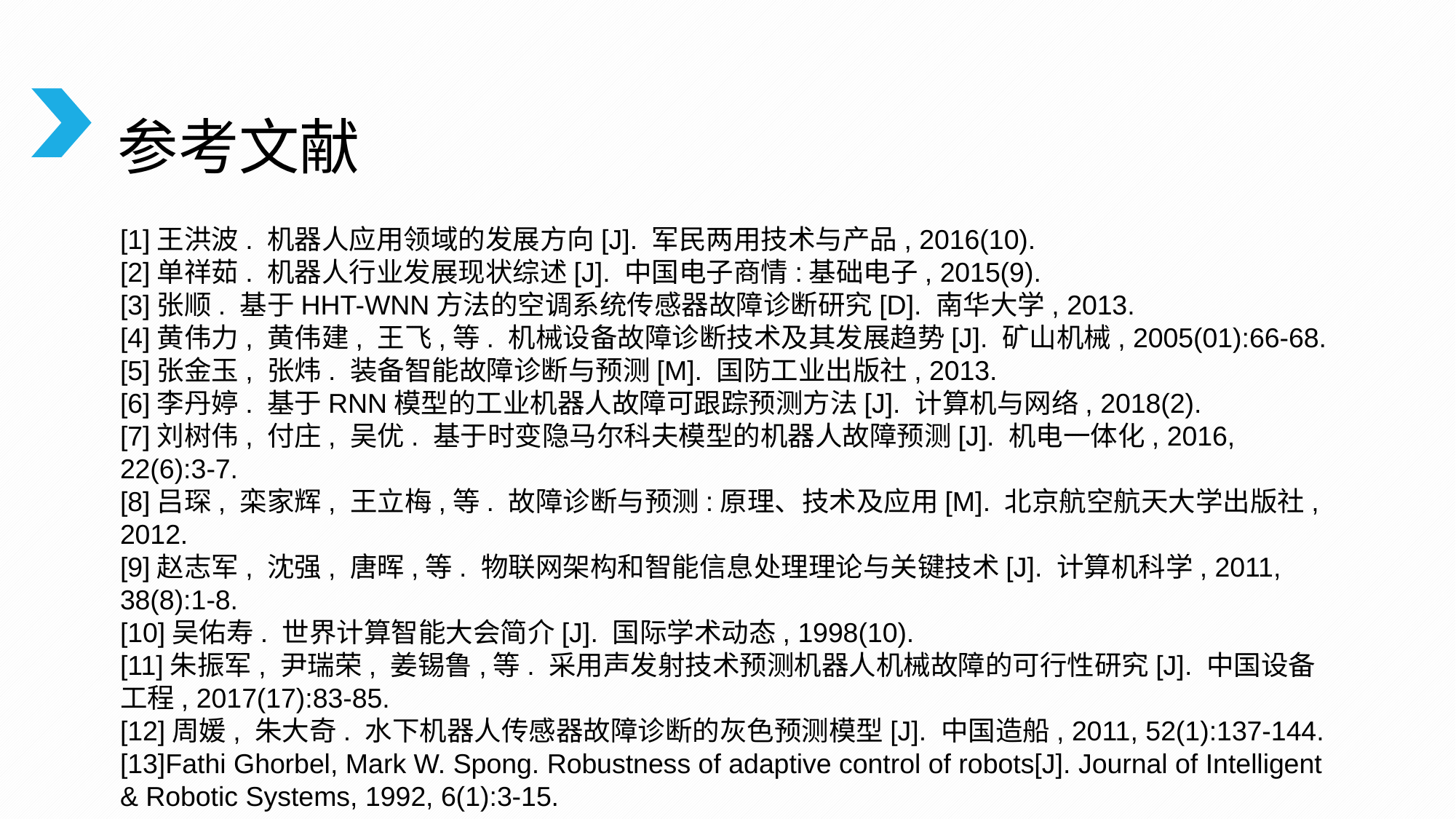

参考文献
[1]王洪波. 机器人应用领域的发展方向[J]. 军民两用技术与产品, 2016(10).
[2]单祥茹. 机器人行业发展现状综述[J]. 中国电子商情:基础电子, 2015(9).
[3]张顺. 基于HHT-WNN方法的空调系统传感器故障诊断研究[D]. 南华大学, 2013.
[4]黄伟力, 黄伟建, 王飞,等. 机械设备故障诊断技术及其发展趋势[J]. 矿山机械, 2005(01):66-68.
[5]张金玉, 张炜. 装备智能故障诊断与预测[M]. 国防工业出版社, 2013.
[6]李丹婷. 基于RNN模型的工业机器人故障可跟踪预测方法[J]. 计算机与网络, 2018(2).
[7]刘树伟, 付庄, 吴优. 基于时变隐马尔科夫模型的机器人故障预测[J]. 机电一体化, 2016, 22(6):3-7.
[8]吕琛, 栾家辉, 王立梅,等. 故障诊断与预测:原理、技术及应用[M]. 北京航空航天大学出版社, 2012.
[9]赵志军, 沈强, 唐晖,等. 物联网架构和智能信息处理理论与关键技术[J]. 计算机科学, 2011, 38(8):1-8.
[10]吴佑寿. 世界计算智能大会简介[J]. 国际学术动态, 1998(10).
[11]朱振军, 尹瑞荣, 姜锡鲁,等. 采用声发射技术预测机器人机械故障的可行性研究[J]. 中国设备工程, 2017(17):83-85.
[12]周媛, 朱大奇. 水下机器人传感器故障诊断的灰色预测模型[J]. 中国造船, 2011, 52(1):137-144.
[13]Fathi Ghorbel, Mark W. Spong. Robustness of adaptive control of robots[J]. Journal of Intelligent & Robotic Systems, 1992, 6(1):3-15.